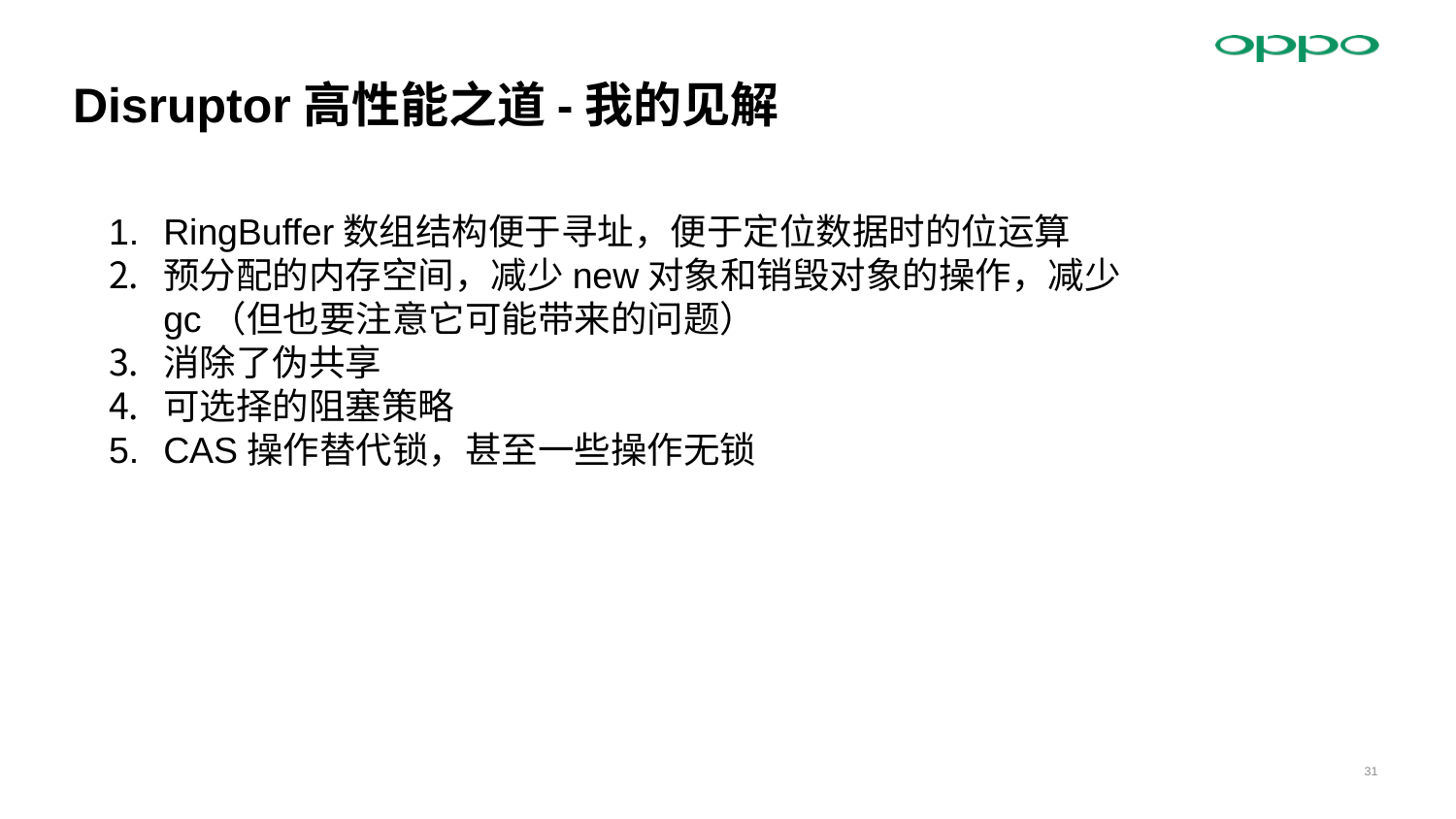

# Disruptor高性能之道-我的见解

RingBuffer数组结构便于寻址，便于定位数据时的位运算
预分配的内存空间，减少new对象和销毁对象的操作，减少gc（但也要注意它可能带来的问题）
消除了伪共享
可选择的阻塞策略
CAS操作替代锁，甚至一些操作无锁